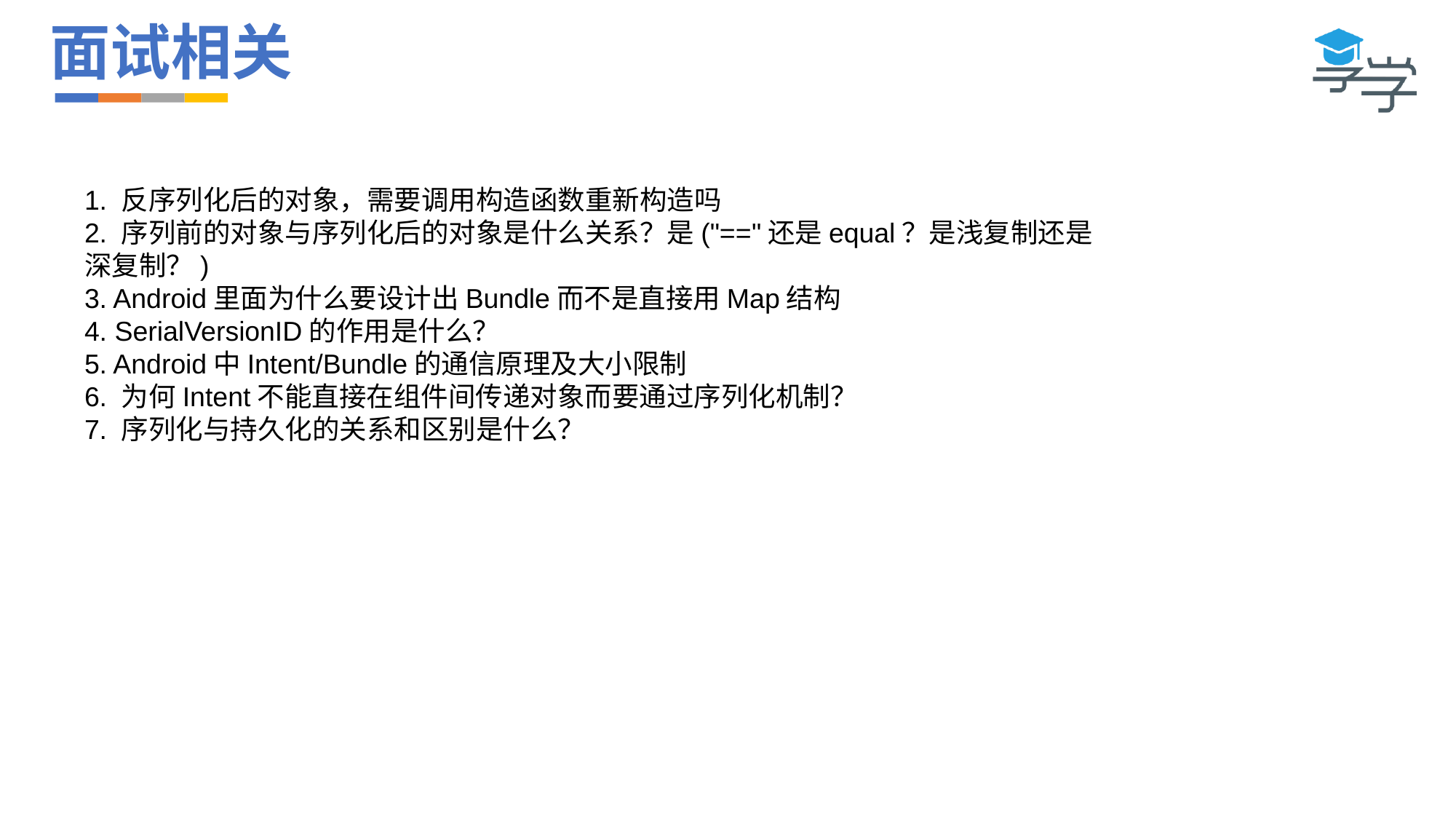

# 面试相关
1. 反序列化后的对象，需要调用构造函数重新构造吗
2. 序列前的对象与序列化后的对象是什么关系？是("=="还是equal？是浅复制还是深复制？)
3. Android里面为什么要设计出Bundle而不是直接用Map结构
4. SerialVersionID的作用是什么？
5. Android中Intent/Bundle的通信原理及大小限制
6. 为何Intent不能直接在组件间传递对象而要通过序列化机制？
7. 序列化与持久化的关系和区别是什么？